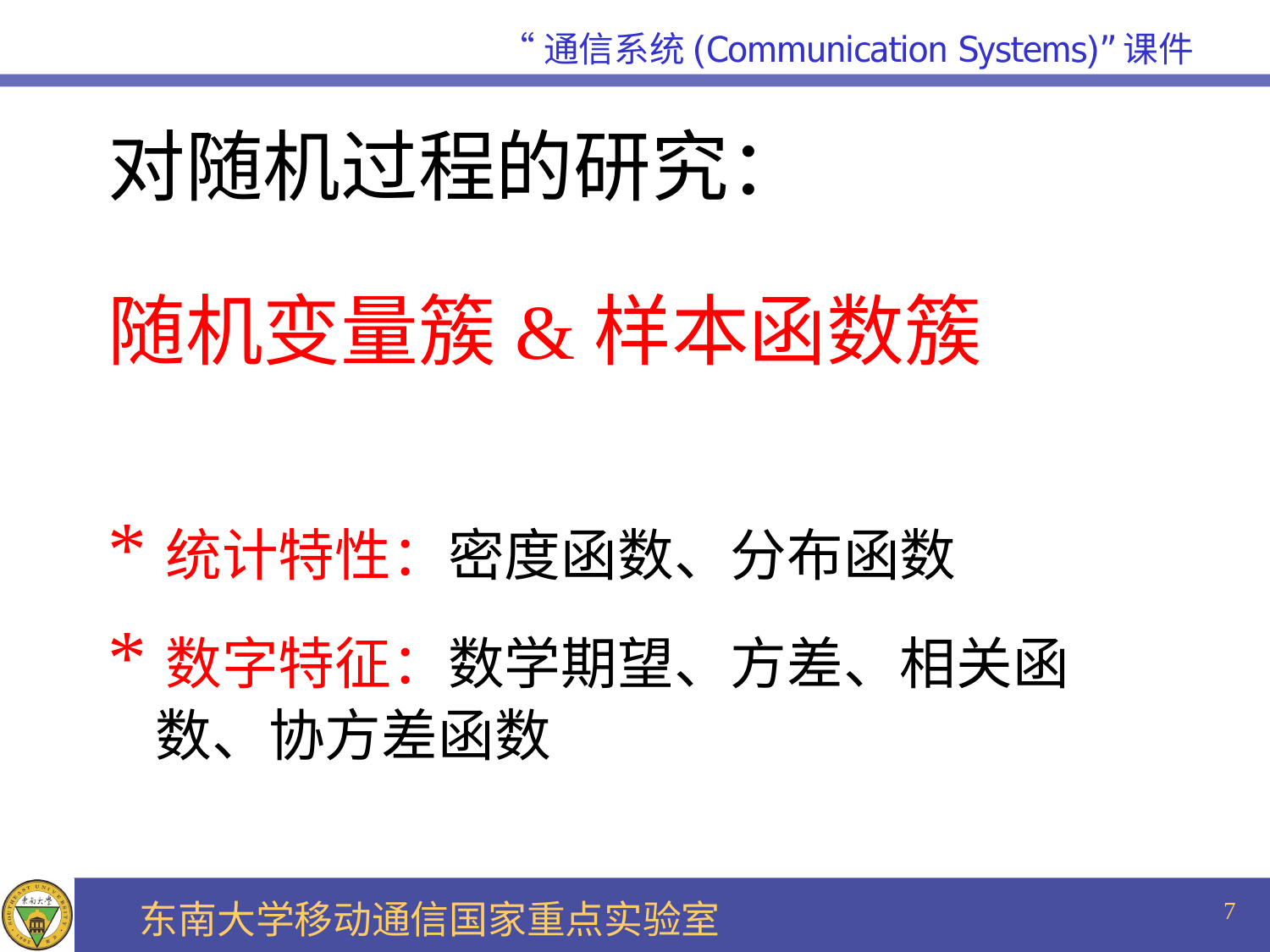

# 对随机过程的研究：
随机变量簇&样本函数簇

*统计特性：密度函数、分布函数
*数字特征：数学期望、方差、相关函数、协方差函数
7